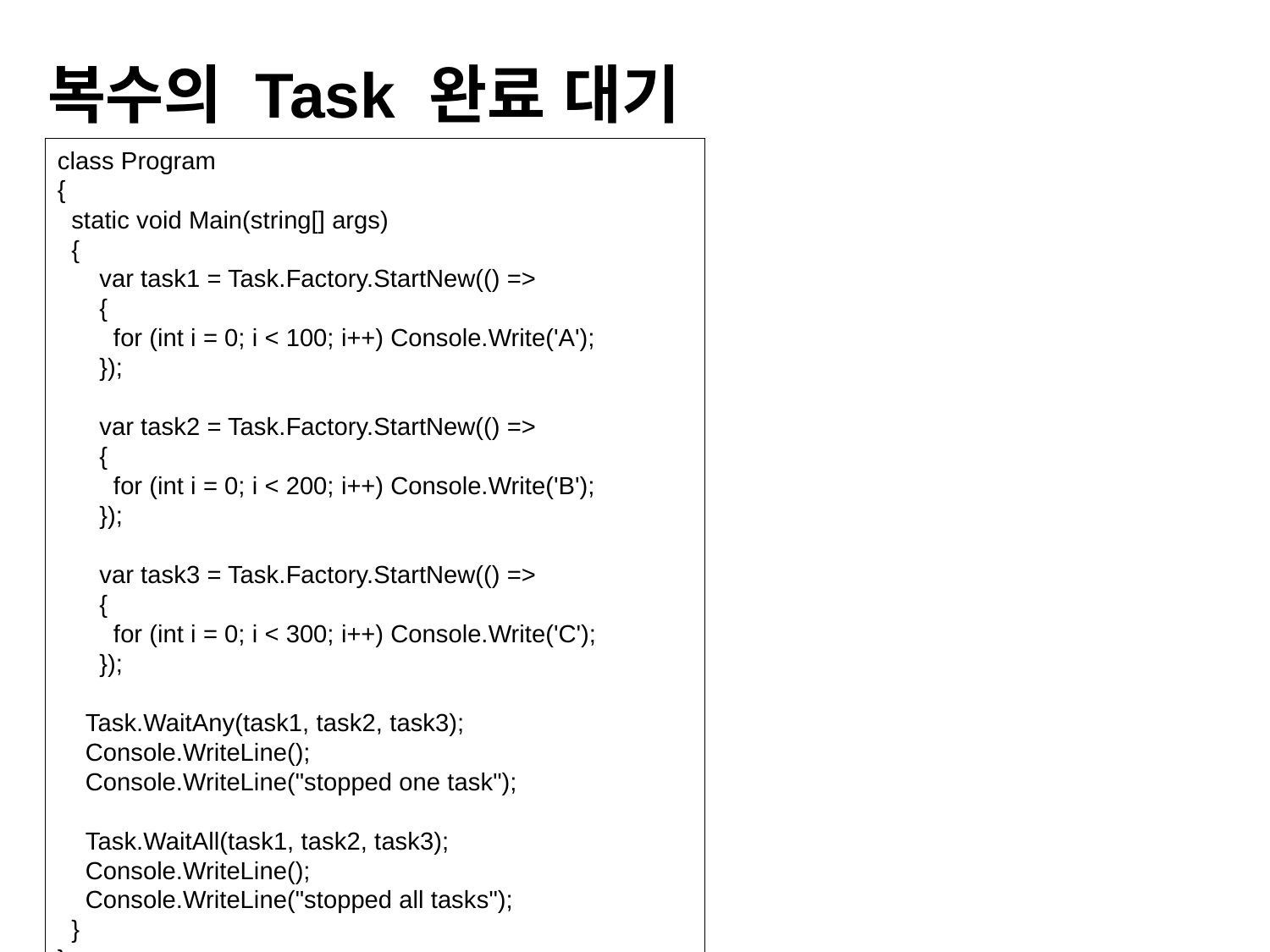

복수의 Task 완료 대기
class Program
{
  static void Main(string[] args)
  {
      var task1 = Task.Factory.StartNew(() =>
      {
        for (int i = 0; i < 100; i++) Console.Write('A');
      });

      var task2 = Task.Factory.StartNew(() =>
      {
        for (int i = 0; i < 200; i++) Console.Write('B');
      });

      var task3 = Task.Factory.StartNew(() =>
      {
        for (int i = 0; i < 300; i++) Console.Write('C');
      });

    Task.WaitAny(task1, task2, task3);
    Console.WriteLine();
    Console.WriteLine("stopped one task");

    Task.WaitAll(task1, task2, task3);
    Console.WriteLine();
    Console.WriteLine("stopped all tasks");
  }
}